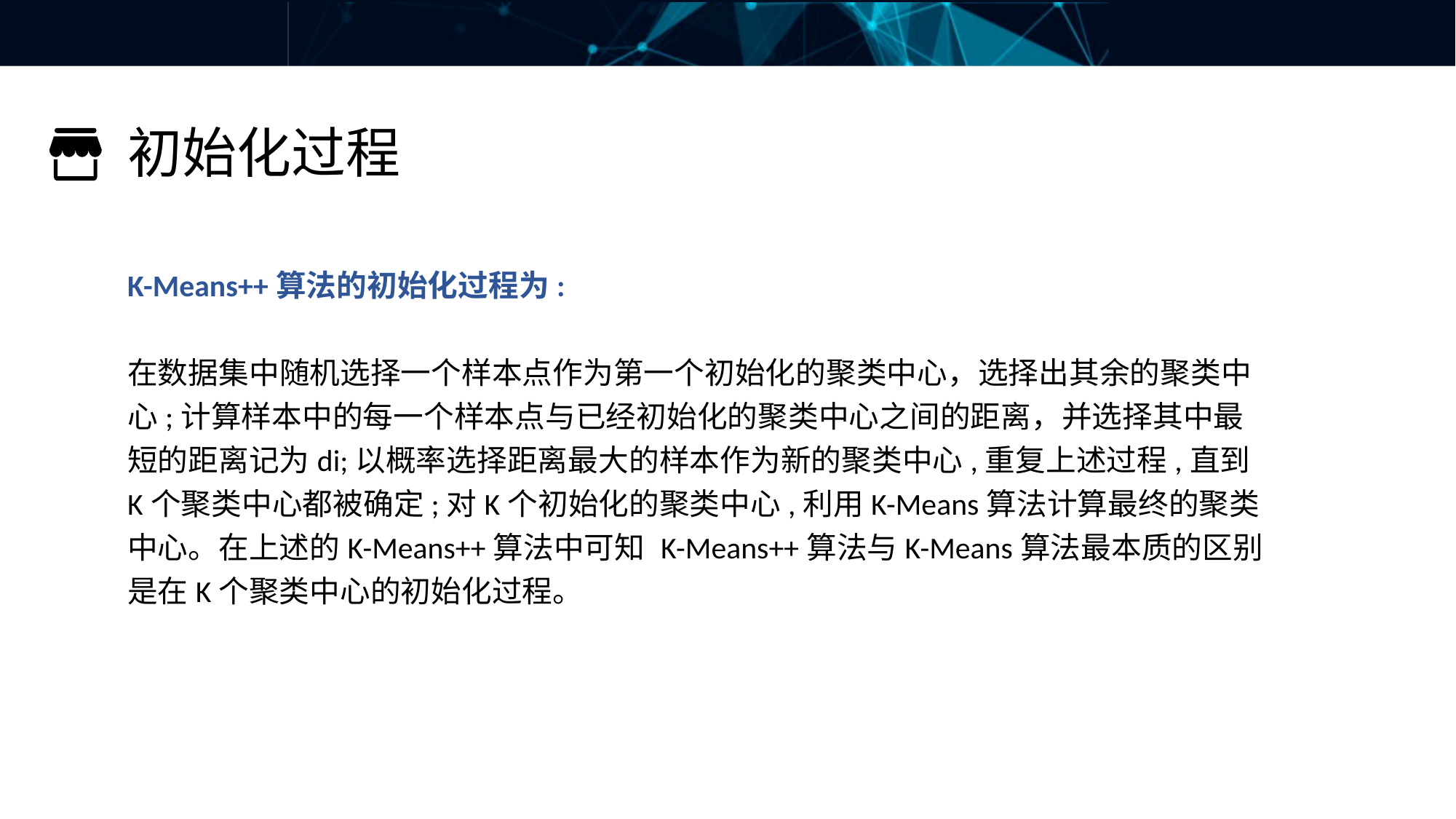

初始化过程

K-Means++算法的初始化过程为:

在数据集中随机选择一个样本点作为第一个初始化的聚类中心，选择出其余的聚类中心;计算样本中的每一个样本点与已经初始化的聚类中心之间的距离，并选择其中最短的距离记为di;以概率选择距离最大的样本作为新的聚类中心,重复上述过程,直到K个聚类中心都被确定;对K个初始化的聚类中心,利用K-Means算法计算最终的聚类中心。在上述的K-Means++算法中可知 K-Means++算法与K-Means算法最本质的区别是在K个聚类中心的初始化过程。